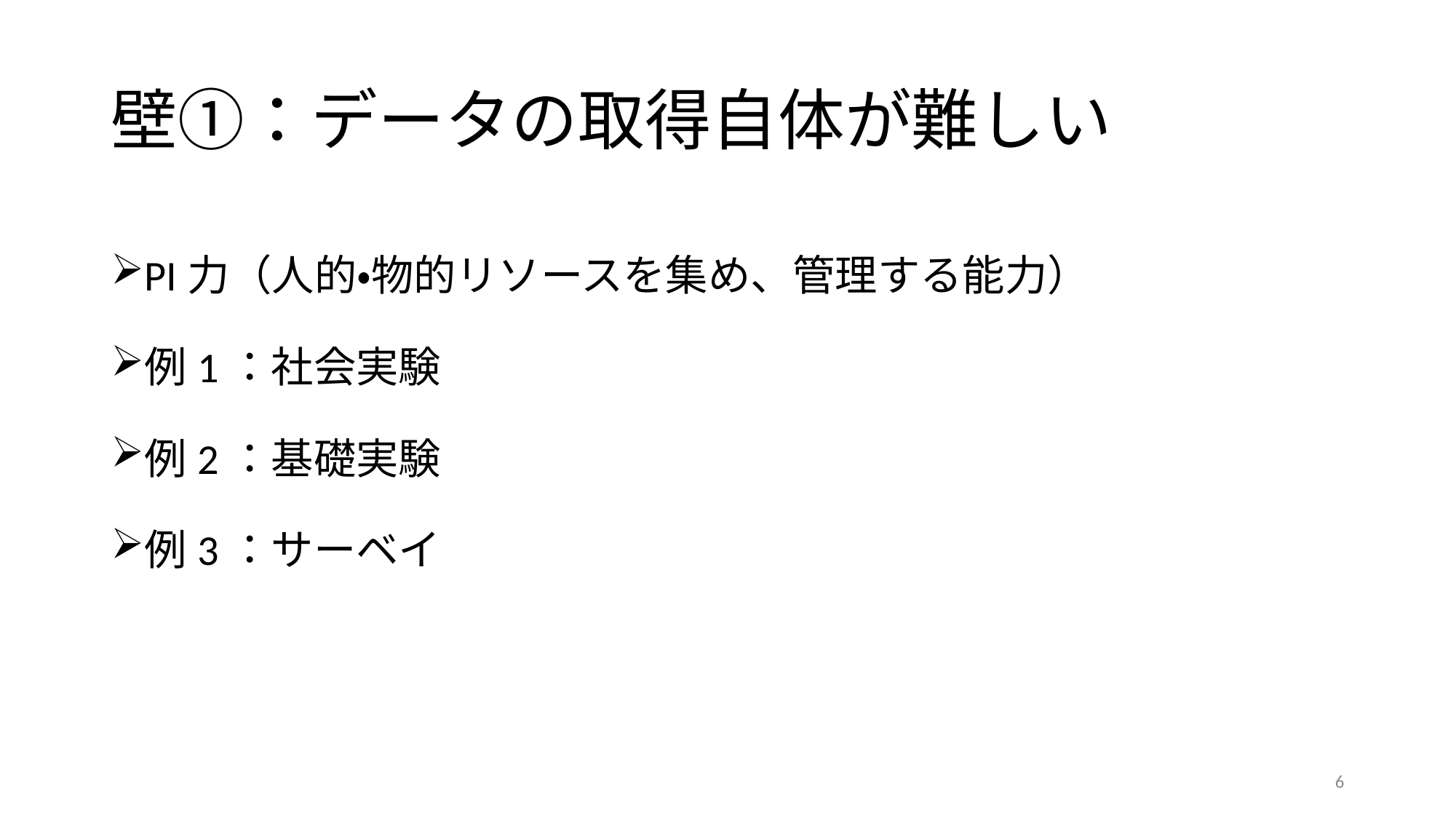

# 壁①：データの取得自体が難しい
PI力（人的・物的リソースを集め、管理する能力）
例1：社会実験
例2：基礎実験
例3：サーベイ
6